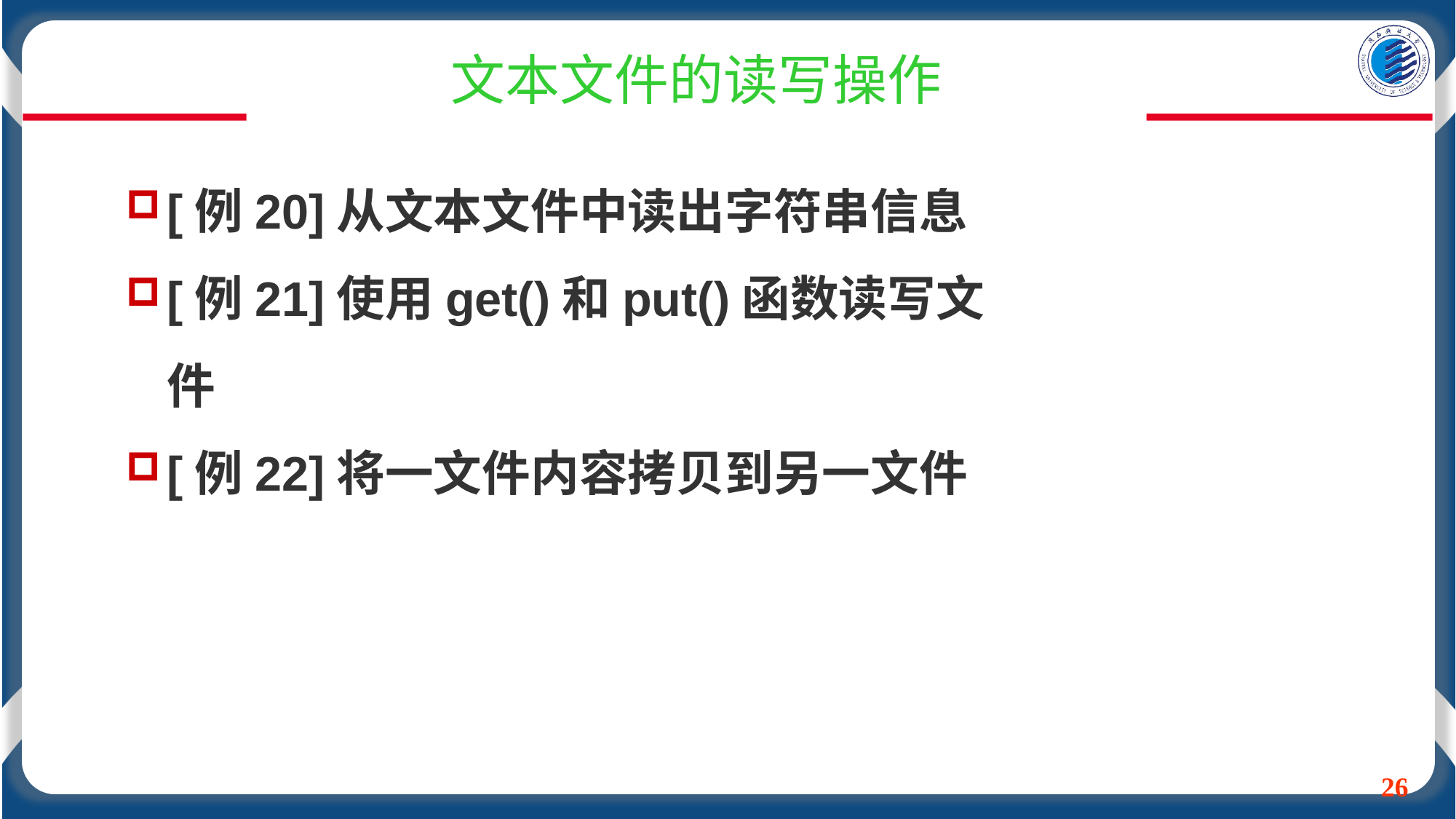

# 文本文件的读写操作
[例20]从文本文件中读出字符串信息
[例21]使用get()和put()函数读写文件
[例22]将一文件内容拷贝到另一文件

26